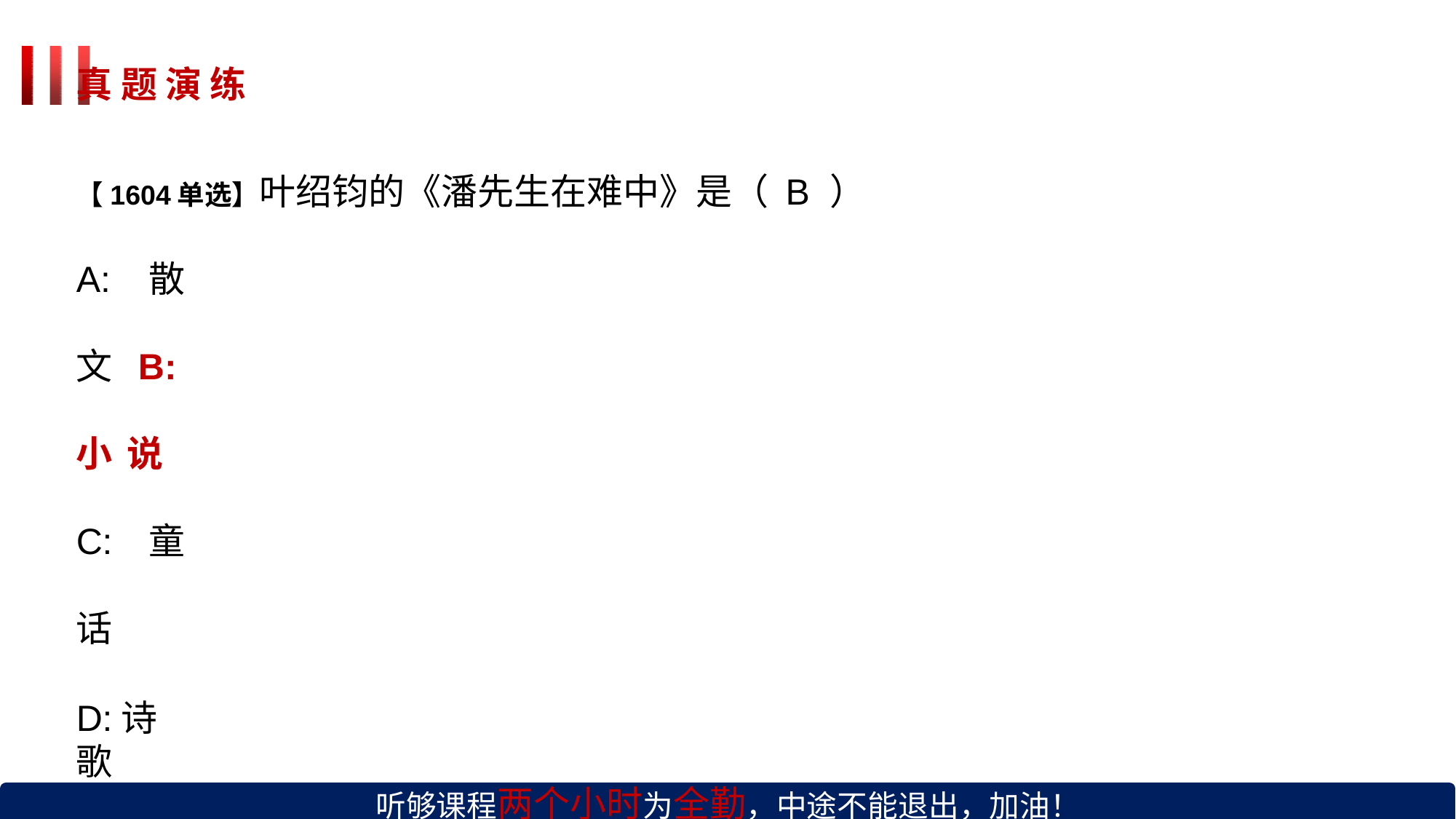

# 真 题 演 练
【1604单选】叶绍钧的《潘先生在难中》是（	B	）
A:散文  B:小说  C:童话

D:诗歌

听够课程两个小时为全勤，中途不能退出，加油！